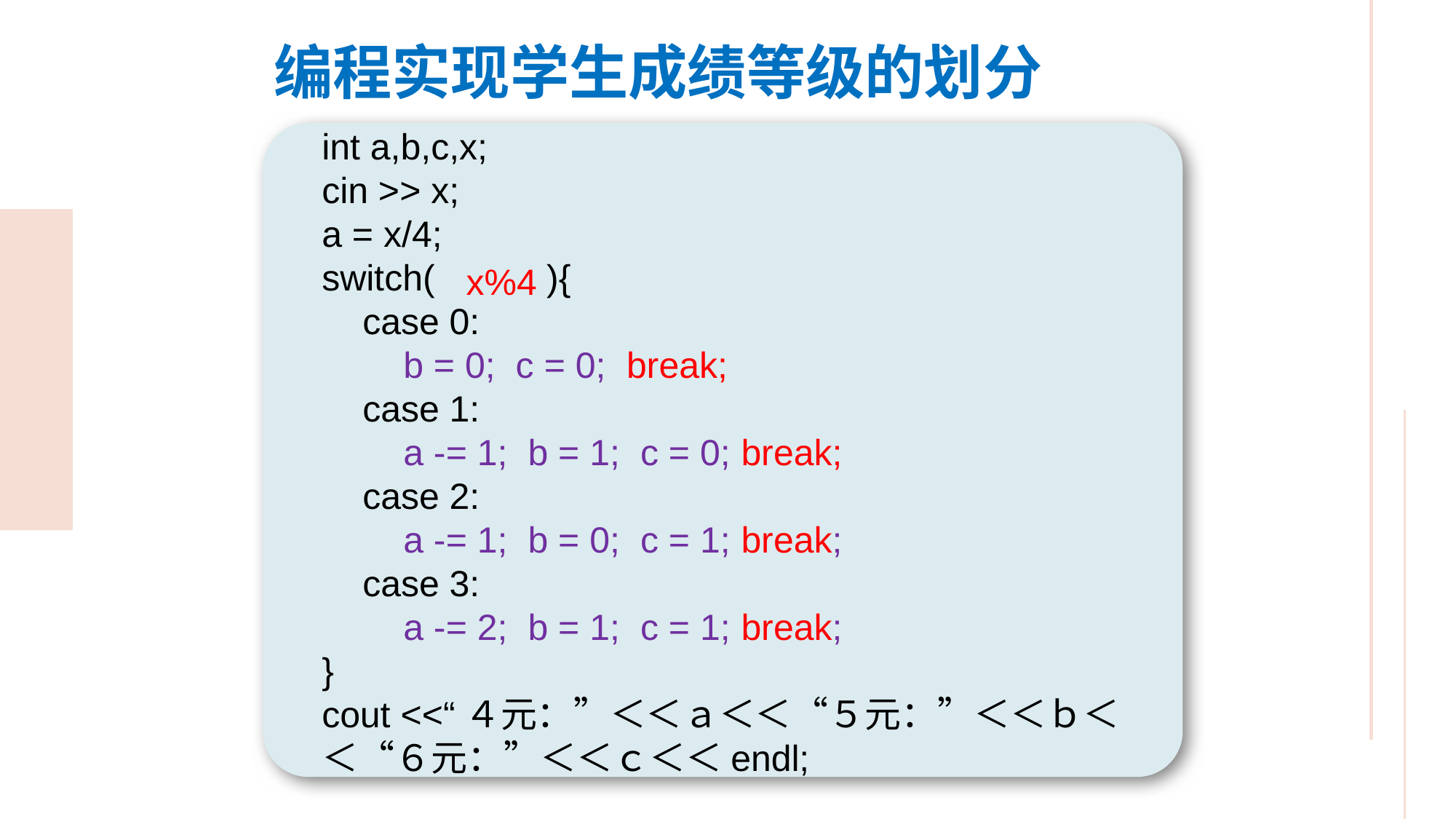

编程实现学生成绩等级的划分
int a,b,c,x;
cin >> x;
a = x/4;
switch(           ){
    case 0:
        b = 0;  c = 0;  break;
    case 1:
        a -= 1;  b = 1;  c = 0; break;
    case 2:
        a -= 1;  b = 0;  c = 1; break;
    case 3:
        a -= 2;  b = 1;  c = 1; break;
}
cout <<“４元：”＜＜ａ＜＜“５元：”＜＜ｂ＜＜“６元：”＜＜ｃ＜＜endl;

x%4